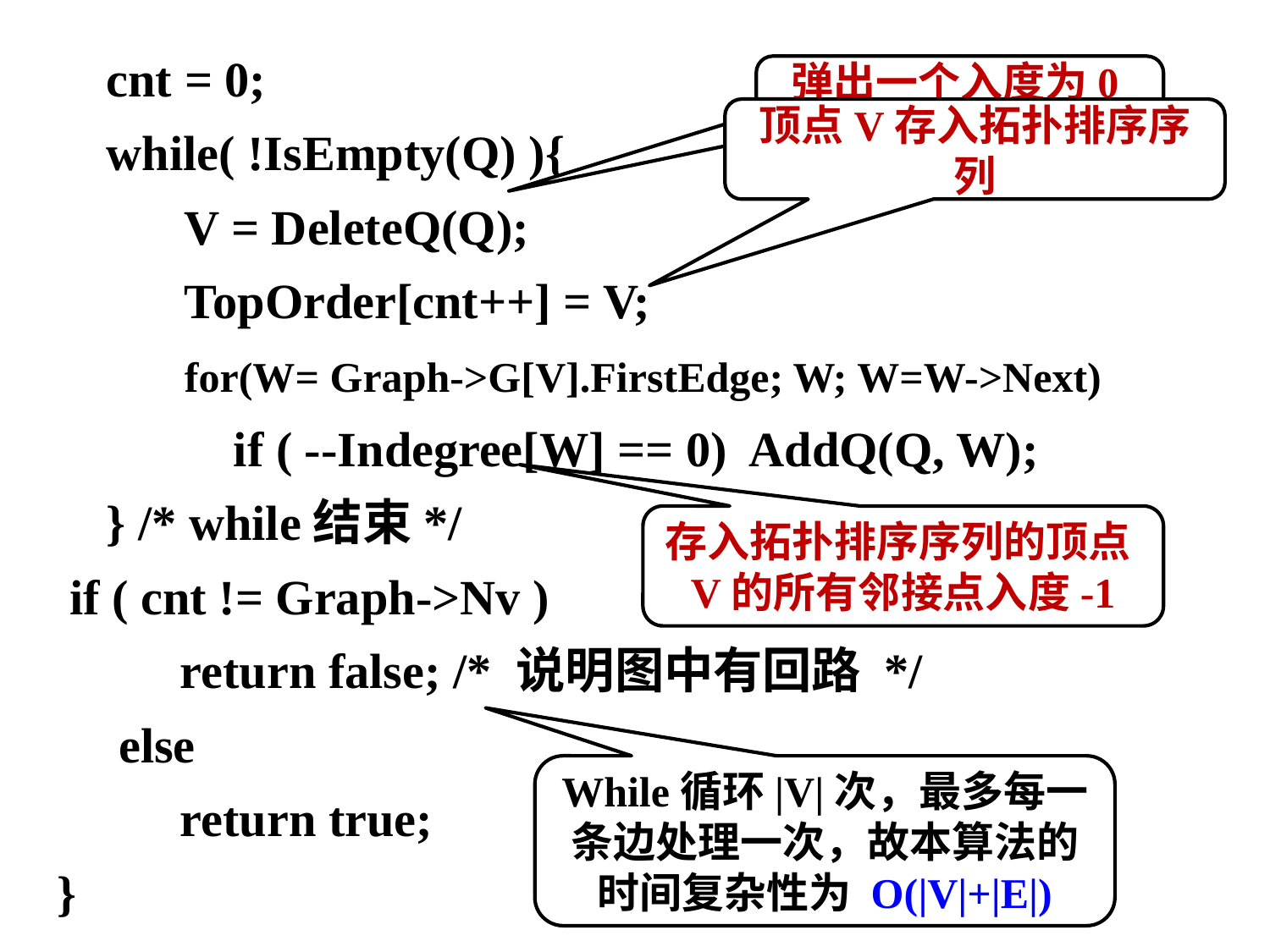

cnt = 0;
    while( !IsEmpty(Q) ){
	V = DeleteQ(Q);
	TopOrder[cnt++] = V;
	for(W= Graph->G[V].FirstEdge; W; W=W->Next)
	    if ( --Indegree[W] == 0)  AddQ(Q, W);
    } /* while结束*/
 if ( cnt != Graph->Nv )
          return false; /* 说明图中有回路 */
     else
          return true;
}
弹出一个入度为0的顶点
顶点V存入拓扑排序序列
存入拓扑排序序列的顶点V的所有邻接点入度-1
While循环|V|次，最多每一条边处理一次，故本算法的时间复杂性为 O(|V|+|E|)